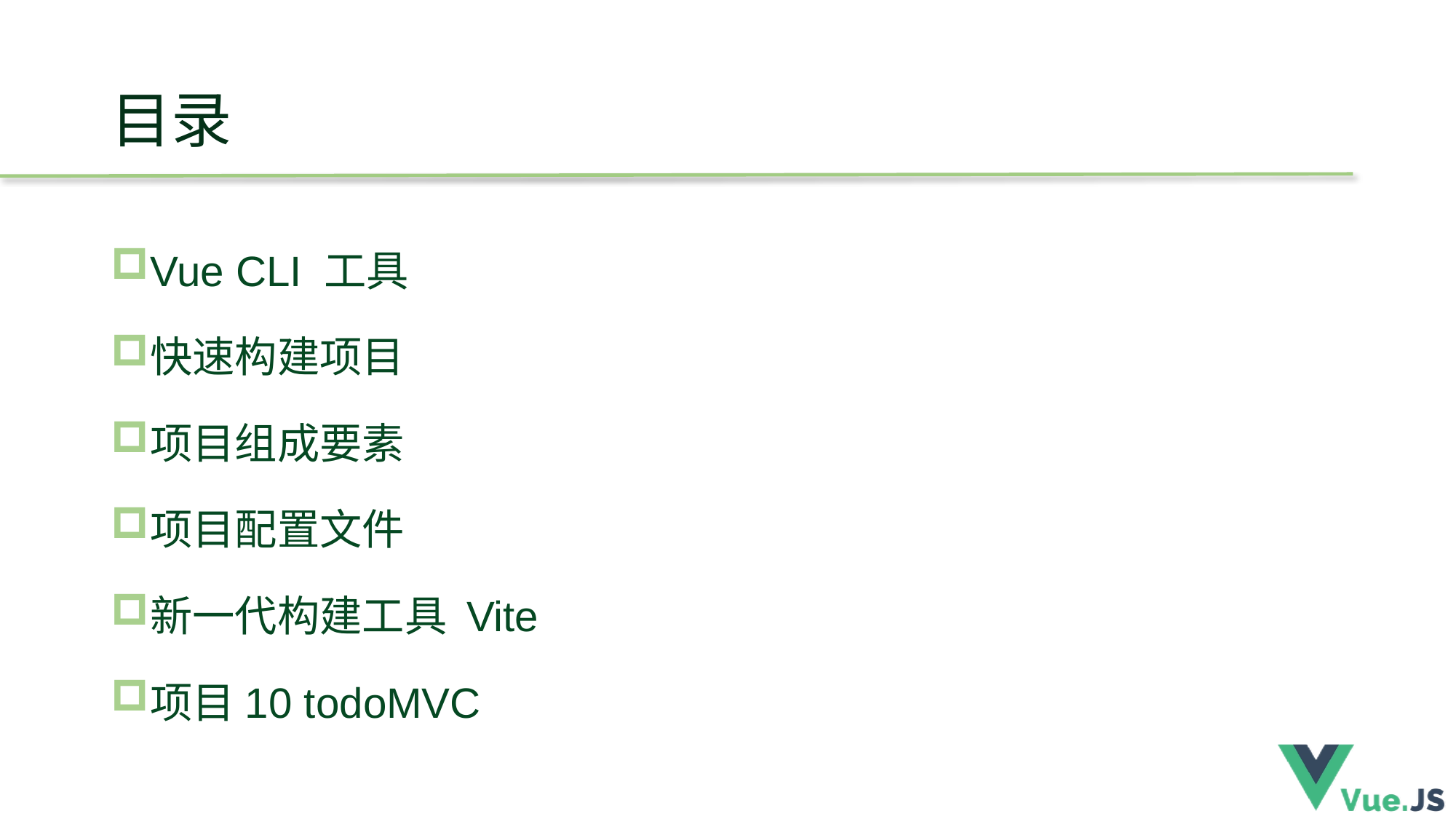

# 目录
Vue CLI 工具
快速构建项目
项目组成要素
项目配置文件
新一代构建工具 Vite
项目10 todoMVC